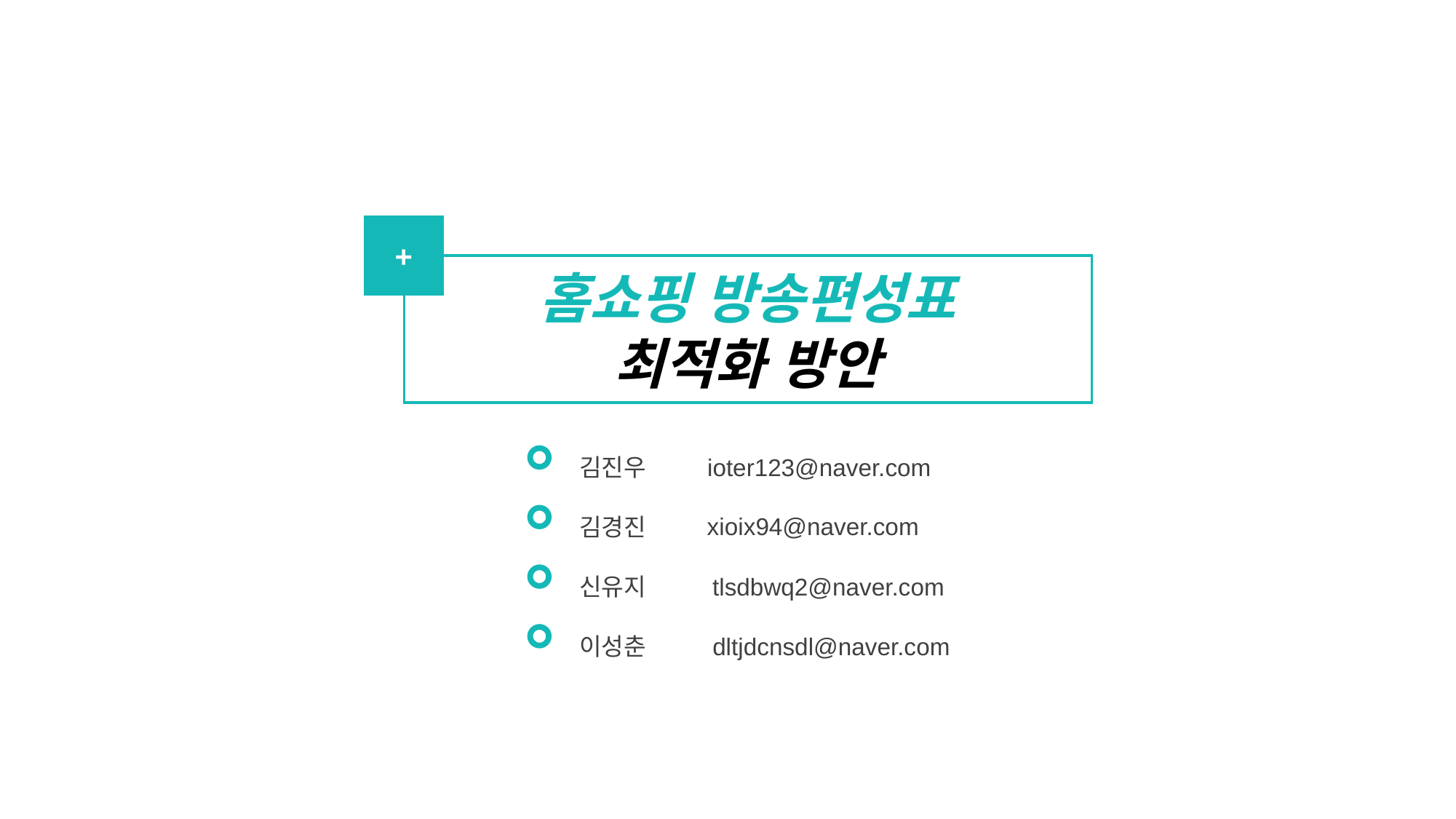

+
홈쇼핑 방송편성표
최적화 방안
김진우
ioter123@naver.com

xioix94@naver.com
김경진

신유지
tlsdbwq2@naver.com

이성춘
dltjdcnsdl@naver.com